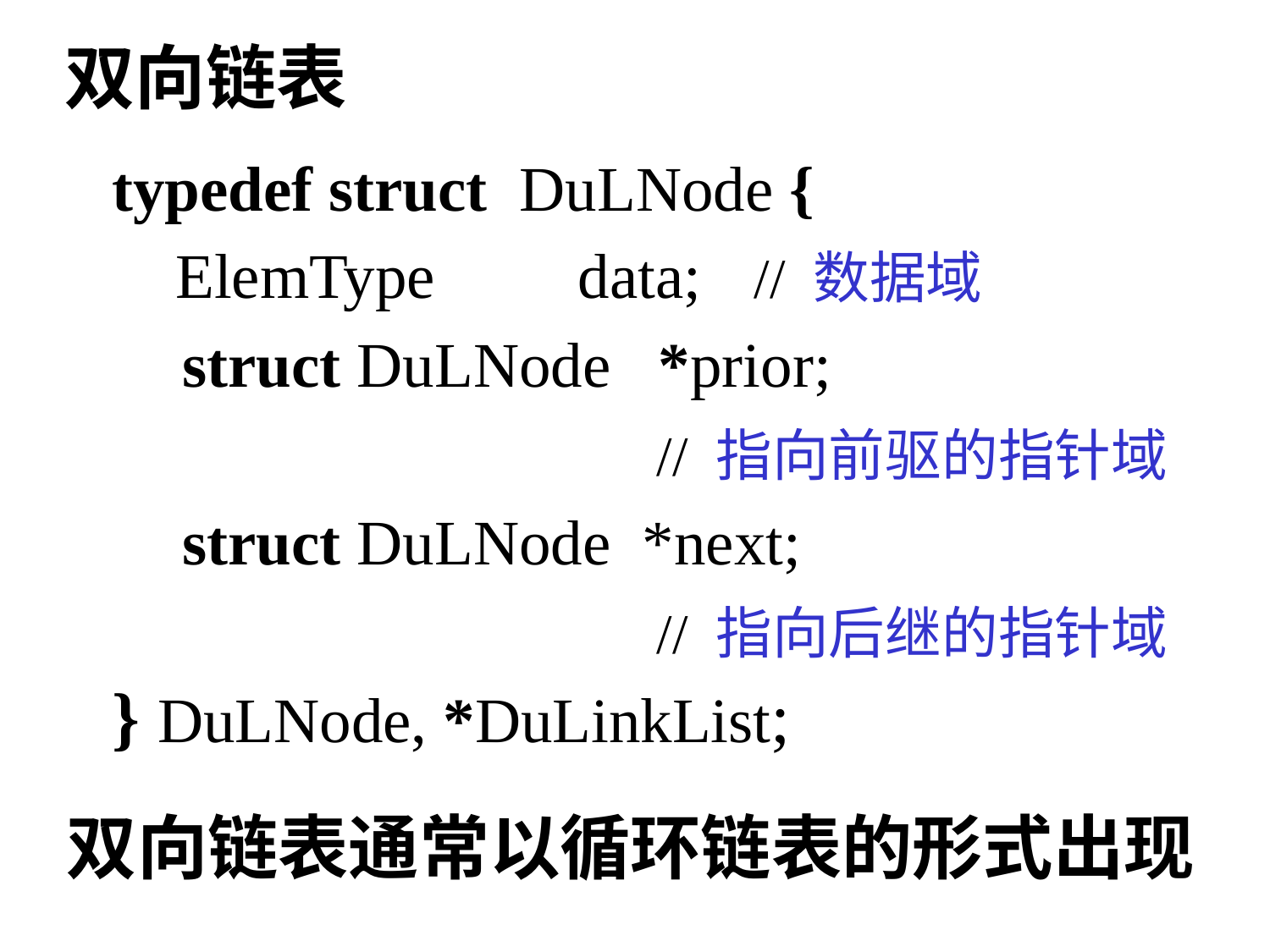

双向链表
typedef struct  DuLNode {
    ElemType         data;   // 数据域
    struct DuLNode   *prior;
                               // 指向前驱的指针域
    struct DuLNode  *next;
                               // 指向后继的指针域
} DuLNode, *DuLinkList;
 双向链表通常以循环链表的形式出现